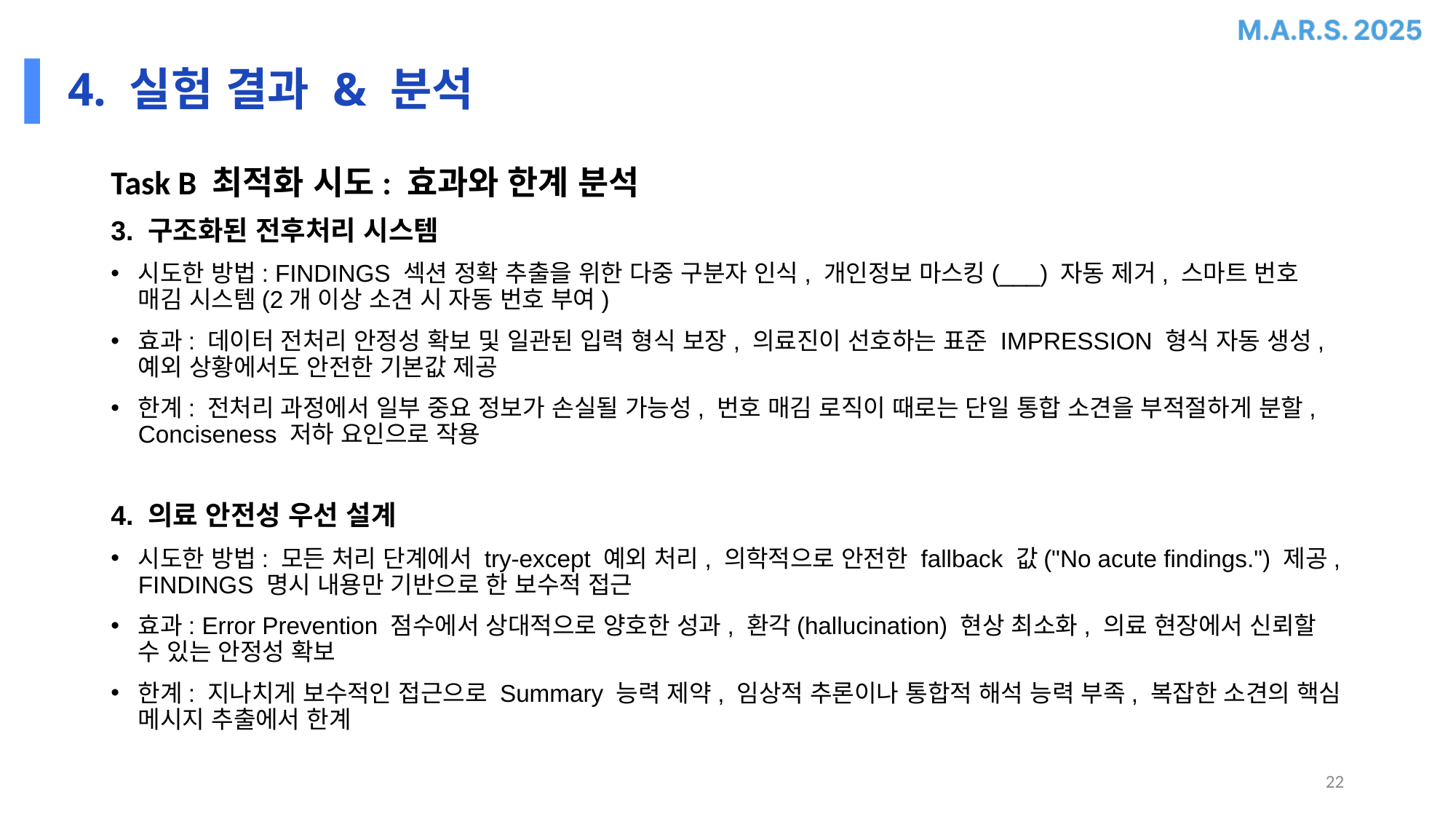

# 4. 실험 결과 & 분석
Task B 최적화 시도: 효과와 한계 분석
3. 구조화된 전후처리 시스템
시도한 방법: FINDINGS 섹션 정확 추출을 위한 다중 구분자 인식, 개인정보 마스킹(___) 자동 제거, 스마트 번호 매김 시스템(2개 이상 소견 시 자동 번호 부여)
효과: 데이터 전처리 안정성 확보 및 일관된 입력 형식 보장, 의료진이 선호하는 표준 IMPRESSION 형식 자동 생성, 예외 상황에서도 안전한 기본값 제공
한계: 전처리 과정에서 일부 중요 정보가 손실될 가능성, 번호 매김 로직이 때로는 단일 통합 소견을 부적절하게 분할, Conciseness 저하 요인으로 작용

4. 의료 안전성 우선 설계
시도한 방법: 모든 처리 단계에서 try-except 예외 처리, 의학적으로 안전한 fallback 값("No acute findings.") 제공, FINDINGS 명시 내용만 기반으로 한 보수적 접근
효과: Error Prevention 점수에서 상대적으로 양호한 성과, 환각(hallucination) 현상 최소화, 의료 현장에서 신뢰할 수 있는 안정성 확보
한계: 지나치게 보수적인 접근으로 Summary 능력 제약, 임상적 추론이나 통합적 해석 능력 부족, 복잡한 소견의 핵심 메시지 추출에서 한계

22